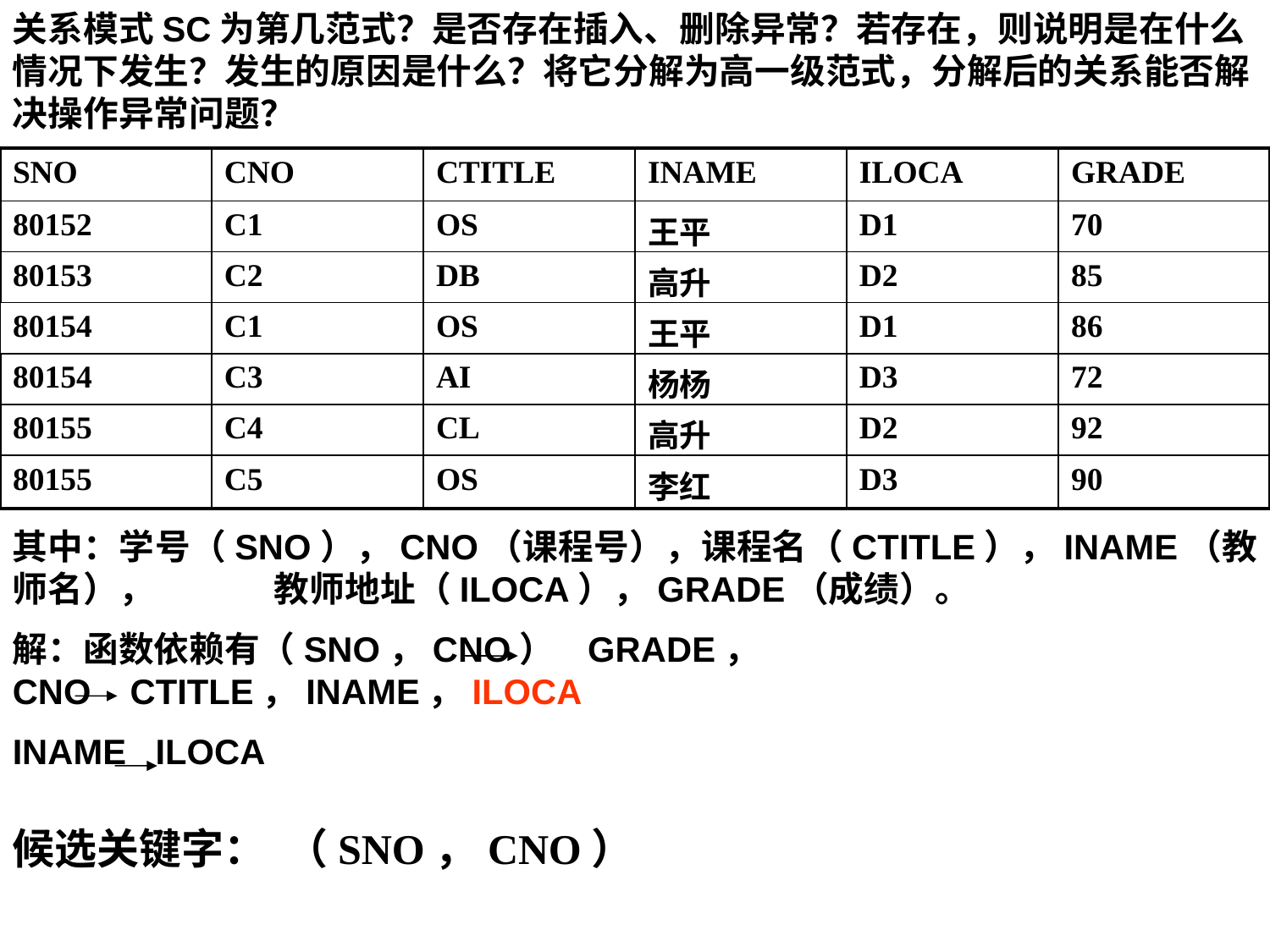

关系模式SC为第几范式？是否存在插入、删除异常？若存在，则说明是在什么情况下发生？发生的原因是什么？将它分解为高一级范式，分解后的关系能否解决操作异常问题？
| SNO | CNO | CTITLE | INAME | ILOCA | GRADE |
| --- | --- | --- | --- | --- | --- |
| 80152 | C1 | OS | 王平 | D1 | 70 |
| 80153 | C2 | DB | 高升 | D2 | 85 |
| 80154 | C1 | OS | 王平 | D1 | 86 |
| 80154 | C3 | AI | 杨杨 | D3 | 72 |
| 80155 | C4 | CL | 高升 | D2 | 92 |
| 80155 | C5 | OS | 李红 | D3 | 90 |
其中：学号（SNO），CNO（课程号），课程名（CTITLE），INAME（教师名），               教师地址（ILOCA），GRADE（成绩）。
解：函数依赖有（SNO，CNO）   GRADE，                                                         CNO    CTITLE，INAME，ILOCA
INAME   ILOCA

候选关键字：  （SNO，CNO）